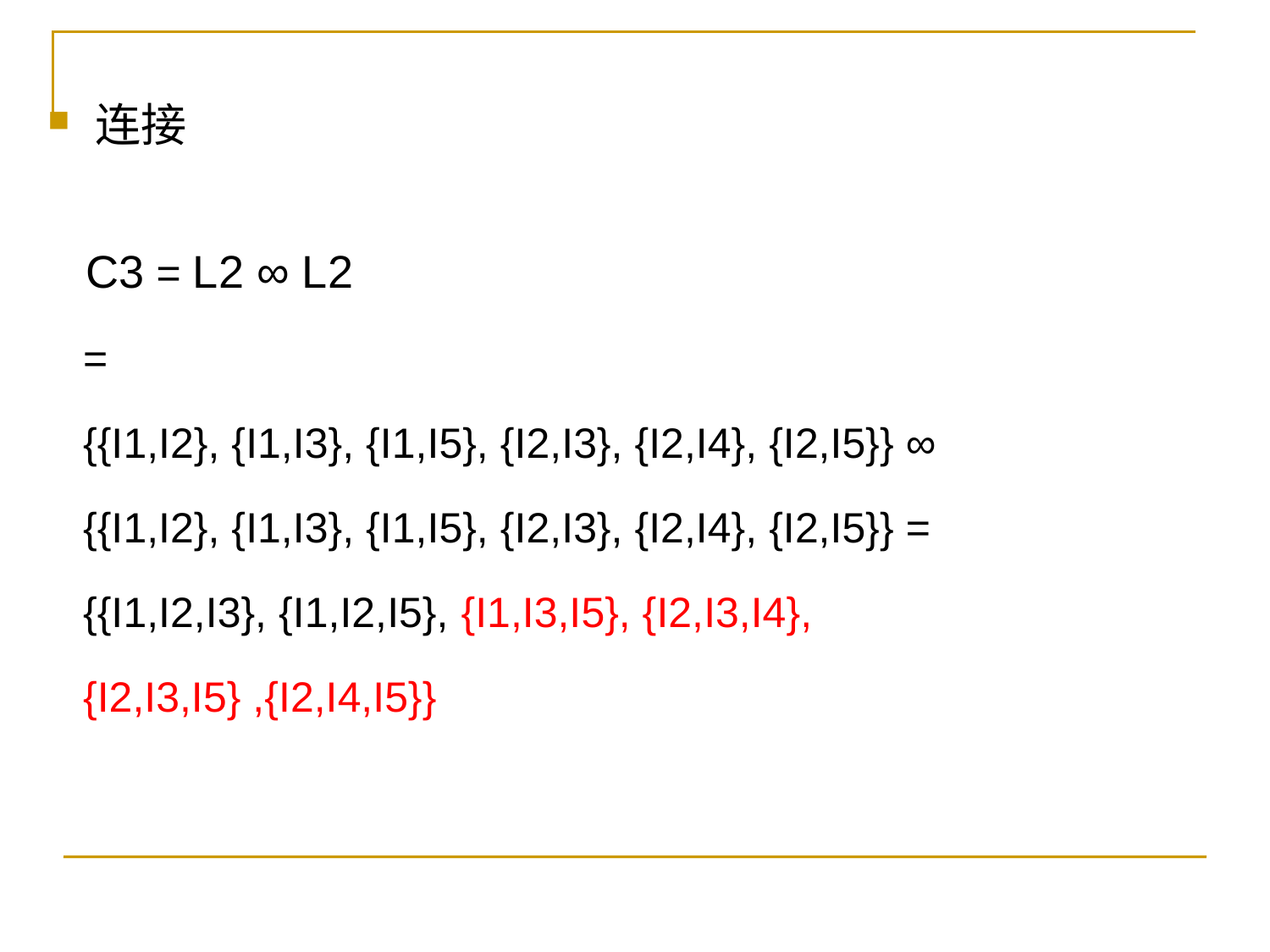

连接

   C3 = L2 ∞ L2
   =
   {{I1,I2}, {I1,I3}, {I1,I5}, {I2,I3}, {I2,I4}, {I2,I5}} ∞
   {{I1,I2}, {I1,I3}, {I1,I5}, {I2,I3}, {I2,I4}, {I2,I5}} =
   {{I1,I2,I3}, {I1,I2,I5}, {I1,I3,I5}, {I2,I3,I4},
   {I2,I3,I5} ,{I2,I4,I5}}